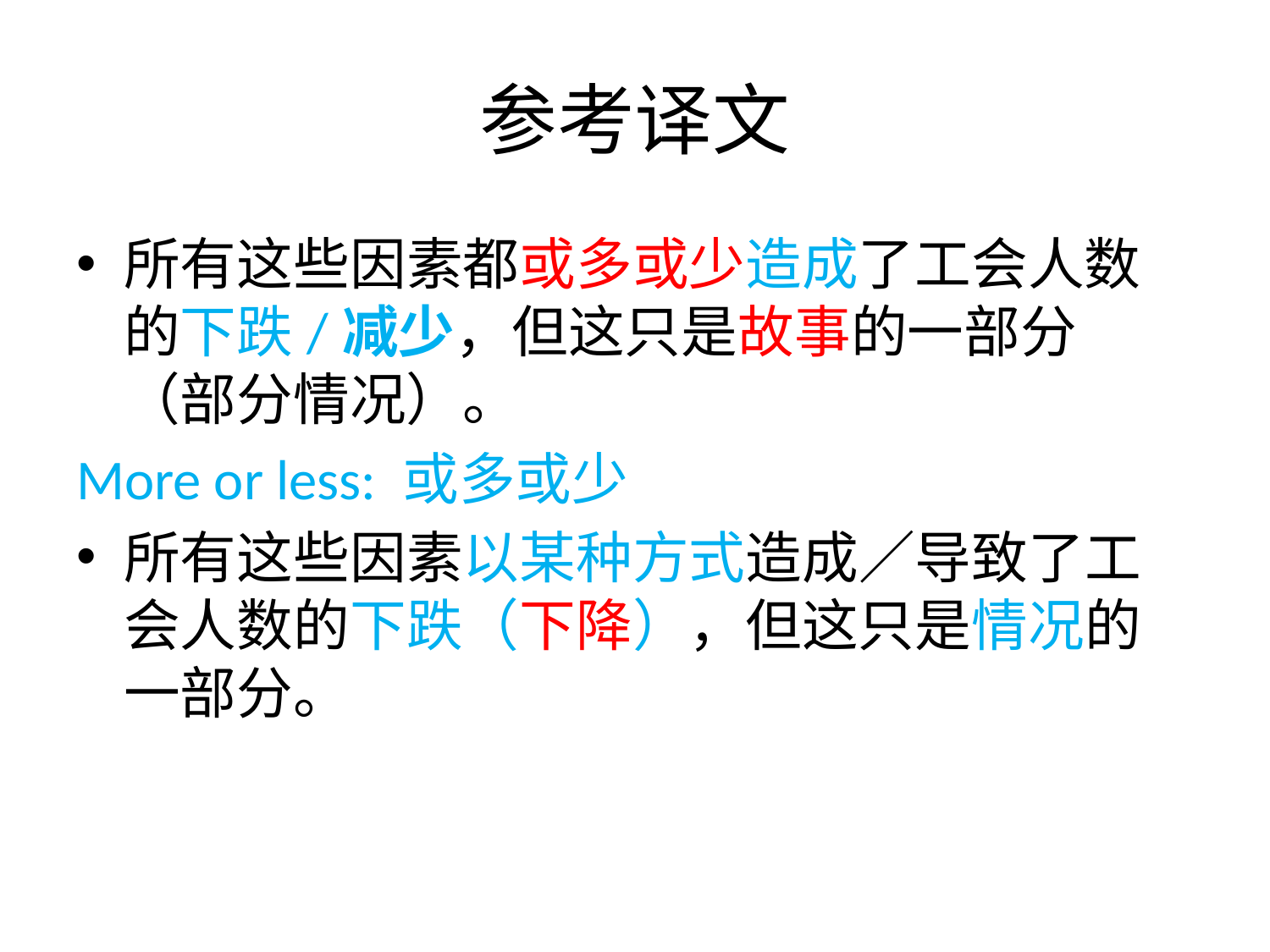

# 参考译文
所有这些因素都或多或少造成了工会人数的下跌/减少，但这只是故事的一部分 （部分情况）。
More or less: 或多或少
所有这些因素以某种方式造成／导致了工会人数的下跌（下降），但这只是情况的一部分。